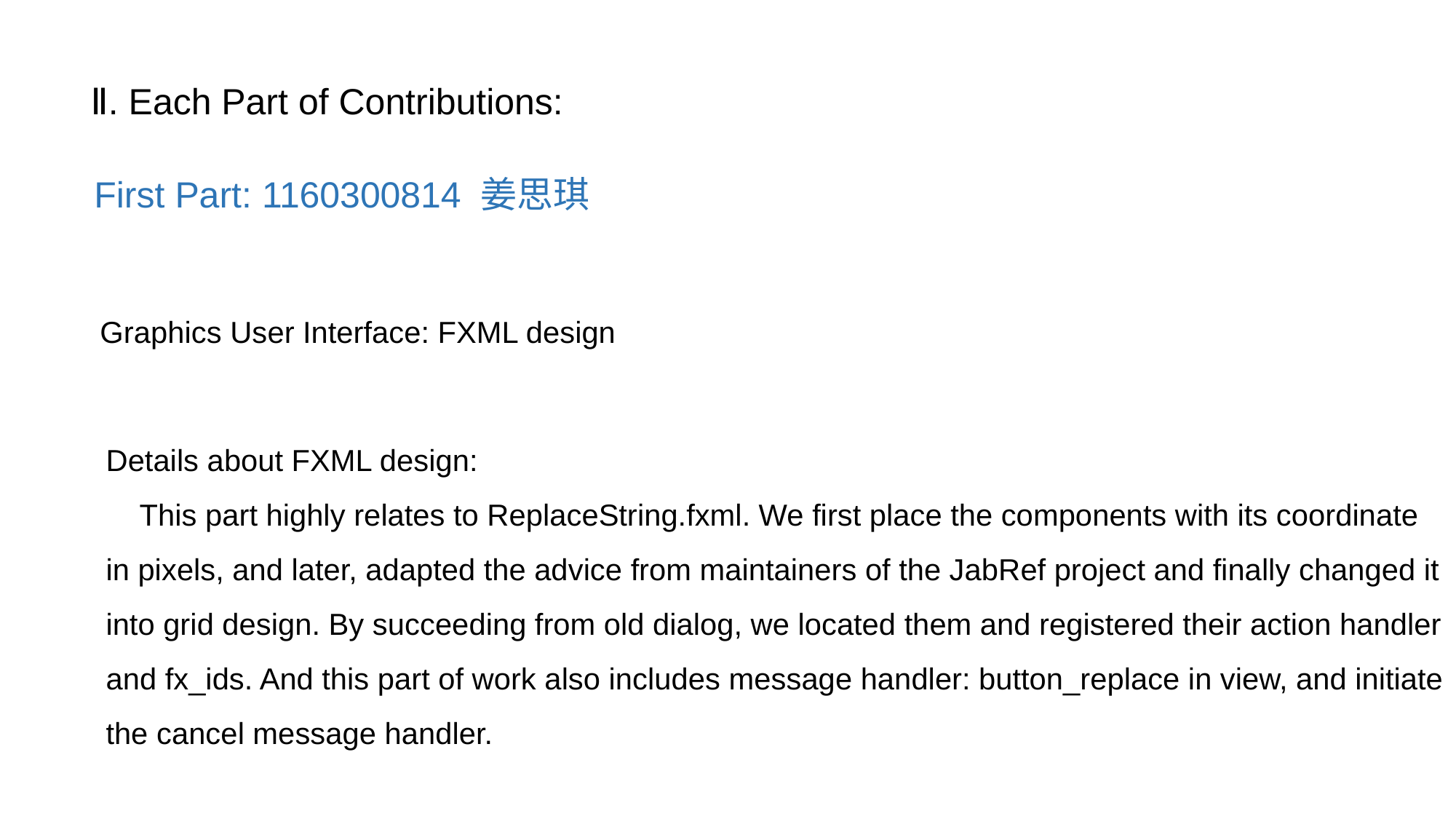

Ⅱ. Each Part of Contributions:
First Part: 1160300814 姜思琪
Graphics User Interface: FXML design
Details about FXML design:
    This part highly relates to ReplaceString.fxml. We first place the components with its coordinate in pixels, and later, adapted the advice from maintainers of the JabRef project and finally changed it into grid design. By succeeding from old dialog, we located them and registered their action handler and fx_ids. And this part of work also includes message handler: button_replace in view, and initiate the cancel message handler.